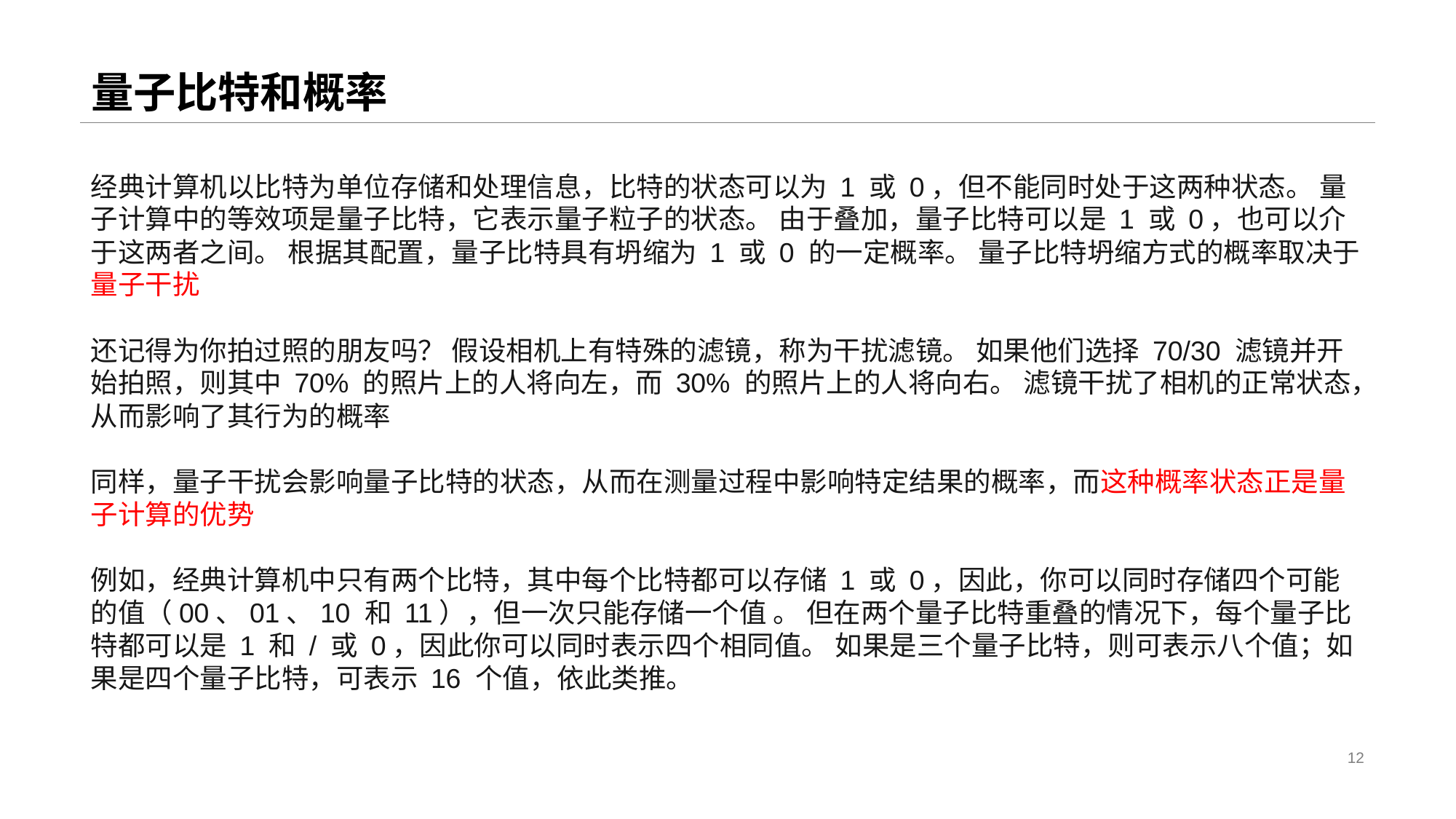

# 量子比特和概率
经典计算机以比特为单位存储和处理信息，比特的状态可以为 1 或 0，但不能同时处于这两种状态。 量子计算中的等效项是量子比特，它表示量子粒子的状态。 由于叠加，量子比特可以是 1 或 0，也可以介于这两者之间。 根据其配置，量子比特具有坍缩为 1 或 0 的一定概率。 量子比特坍缩方式的概率取决于量子干扰

还记得为你拍过照的朋友吗？ 假设相机上有特殊的滤镜，称为干扰滤镜。 如果他们选择 70/30 滤镜并开始拍照，则其中 70% 的照片上的人将向左，而 30% 的照片上的人将向右。 滤镜干扰了相机的正常状态，从而影响了其行为的概率

同样，量子干扰会影响量子比特的状态，从而在测量过程中影响特定结果的概率，而这种概率状态正是量子计算的优势

例如，经典计算机中只有两个比特，其中每个比特都可以存储 1 或 0，因此，你可以同时存储四个可能的值（00、01、10 和 11），但一次只能存储一个值 。 但在两个量子比特重叠的情况下，每个量子比特都可以是 1 和 / 或 0，因此你可以同时表示四个相同值。 如果是三个量子比特，则可表示八个值；如果是四个量子比特，可表示 16 个值，依此类推。
12